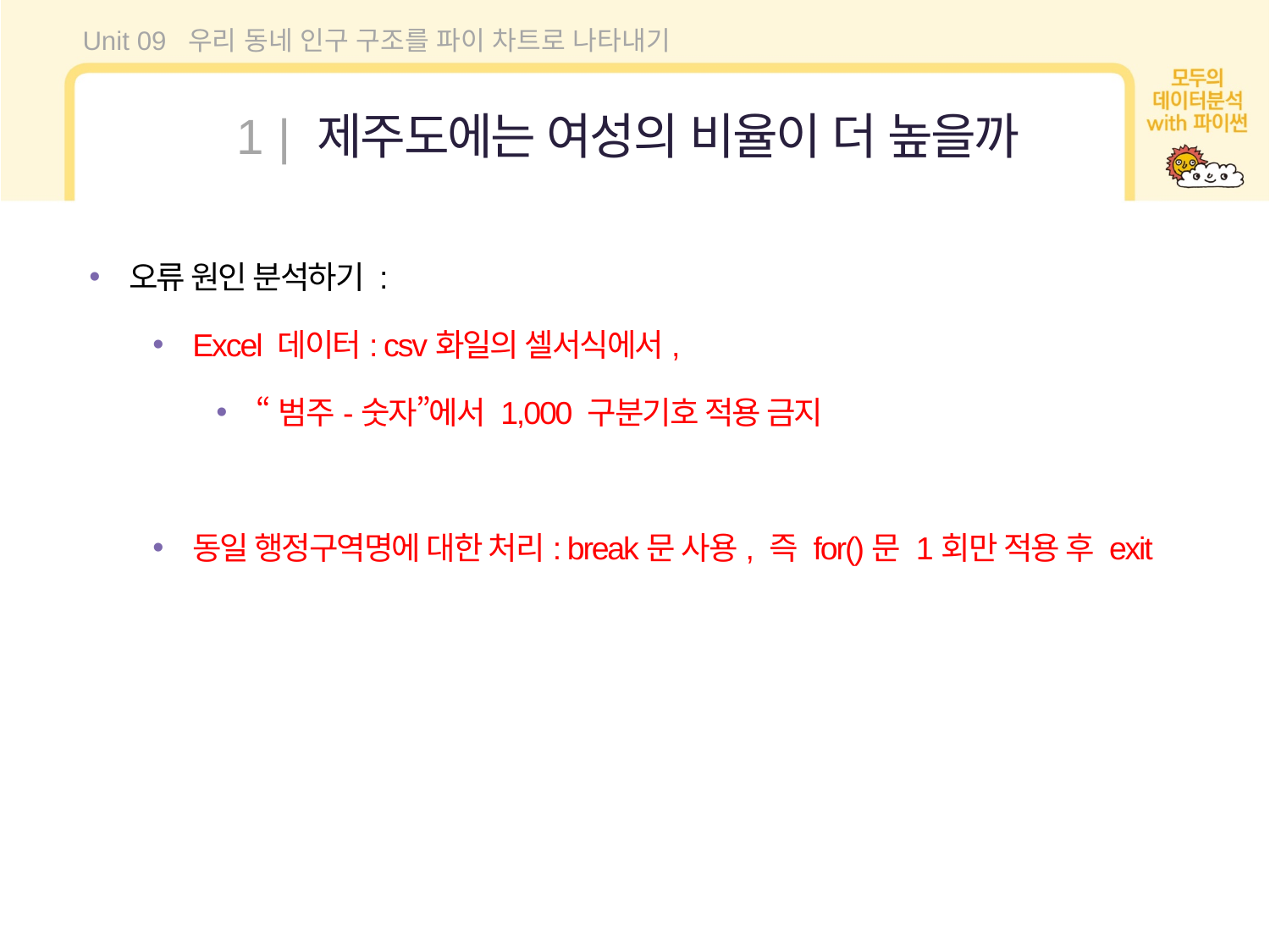

Unit 09  우리 동네 인구 구조를 파이 차트로 나타내기
1 | 제주도에는 여성의 비율이 더 높을까
오류 원인 분석하기 :
Excel 데이터: csv화일의 셀서식에서,
“범주-숫자”에서 1,000 구분기호 적용 금지

동일 행정구역명에 대한 처리: break문 사용, 즉 for()문 1회만 적용 후 exit